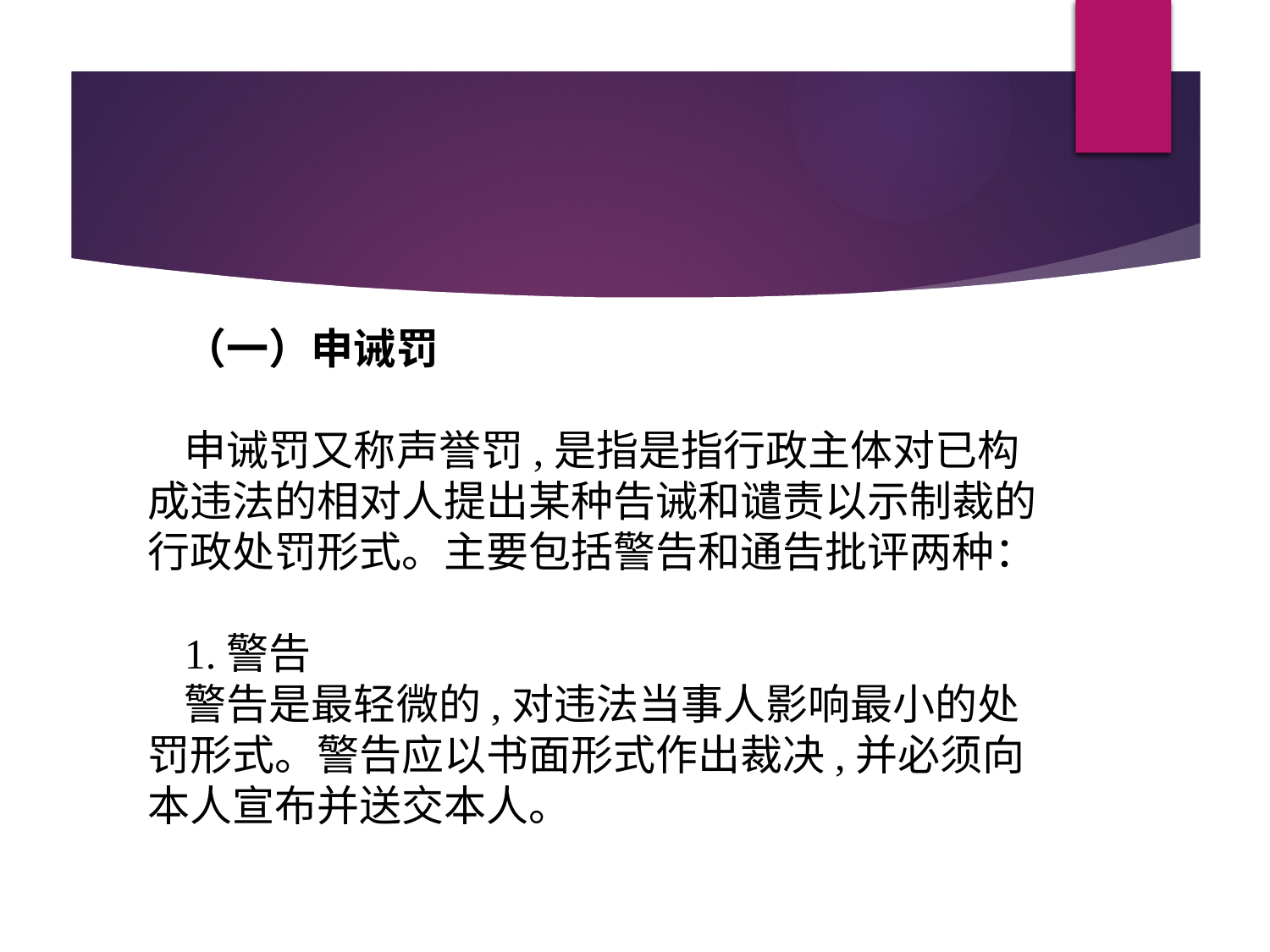

（一）申诫罚

申诫罚又称声誉罚,是指是指行政主体对已构成违法的相对人提出某种告诫和谴责以示制裁的行政处罚形式。主要包括警告和通告批评两种：
1.警告
警告是最轻微的,对违法当事人影响最小的处罚形式。警告应以书面形式作出裁决,并必须向本人宣布并送交本人。